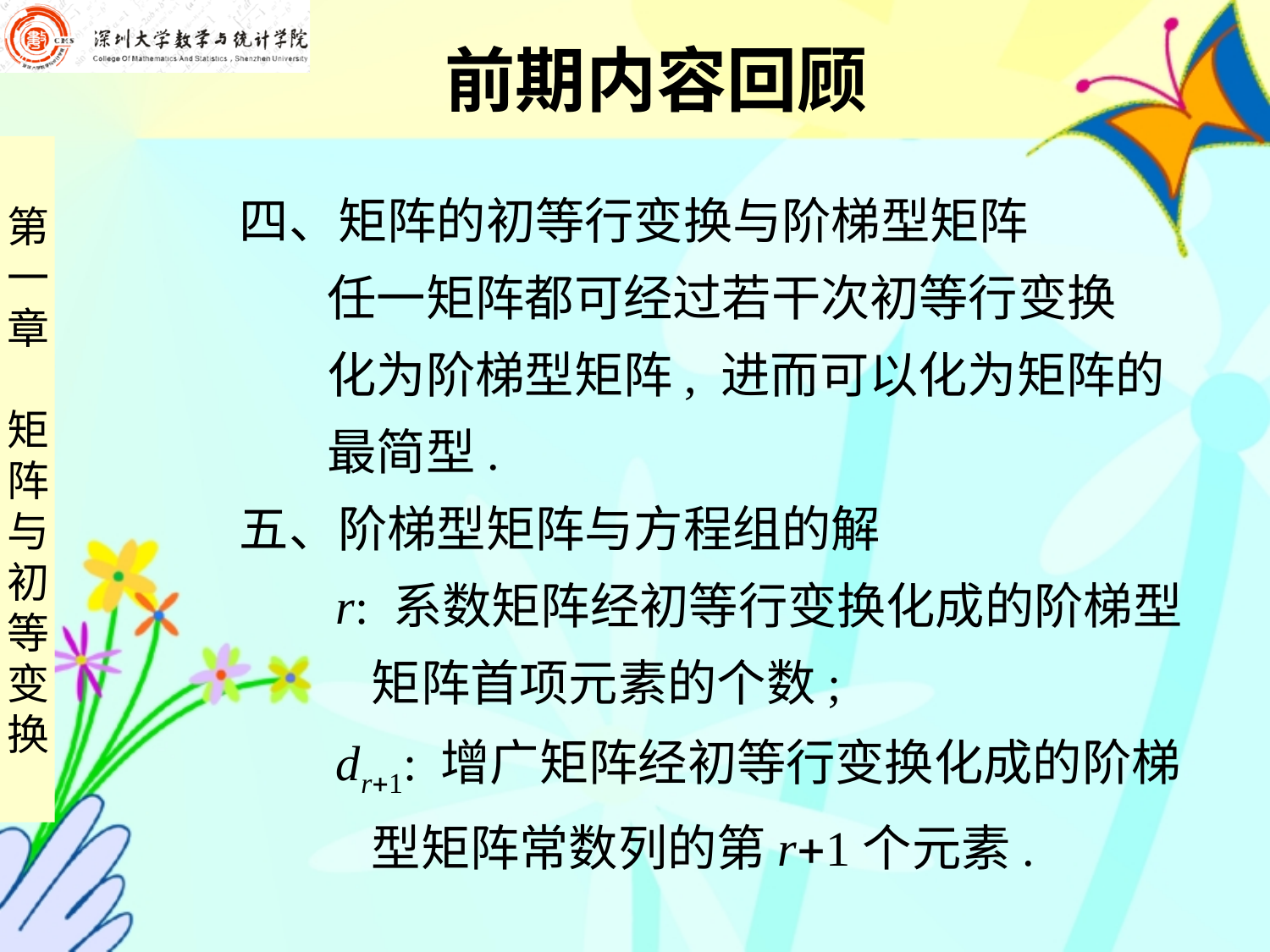

前期内容回顾
        四、矩阵的初等行变换与阶梯型矩阵
                任一矩阵都可经过若干次初等行变换
                化为阶梯型矩阵, 进而可以化为矩阵的
                最简型.
        五、阶梯型矩阵与方程组的解
                r: 系数矩阵经初等行变换化成的阶梯型
                    矩阵首项元素的个数;
                dr+1: 增广矩阵经初等行变换化成的阶梯
                    型矩阵常数列的第r+1个元素.